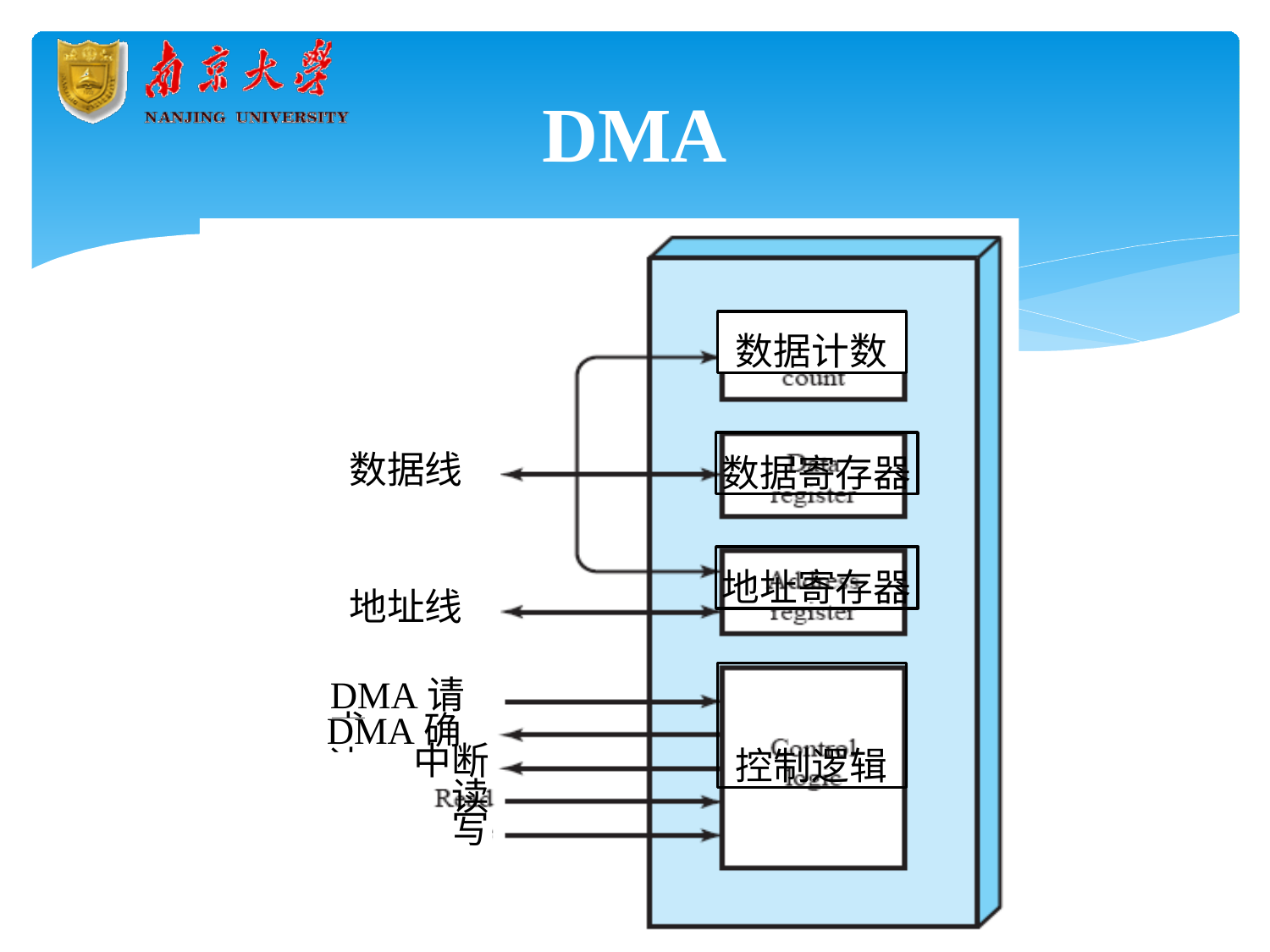

# DMA

数据计数
数据寄存器
数据线
地址寄存器
地址线

控制逻辑
DMA请求
DMA确认
中断
读 写